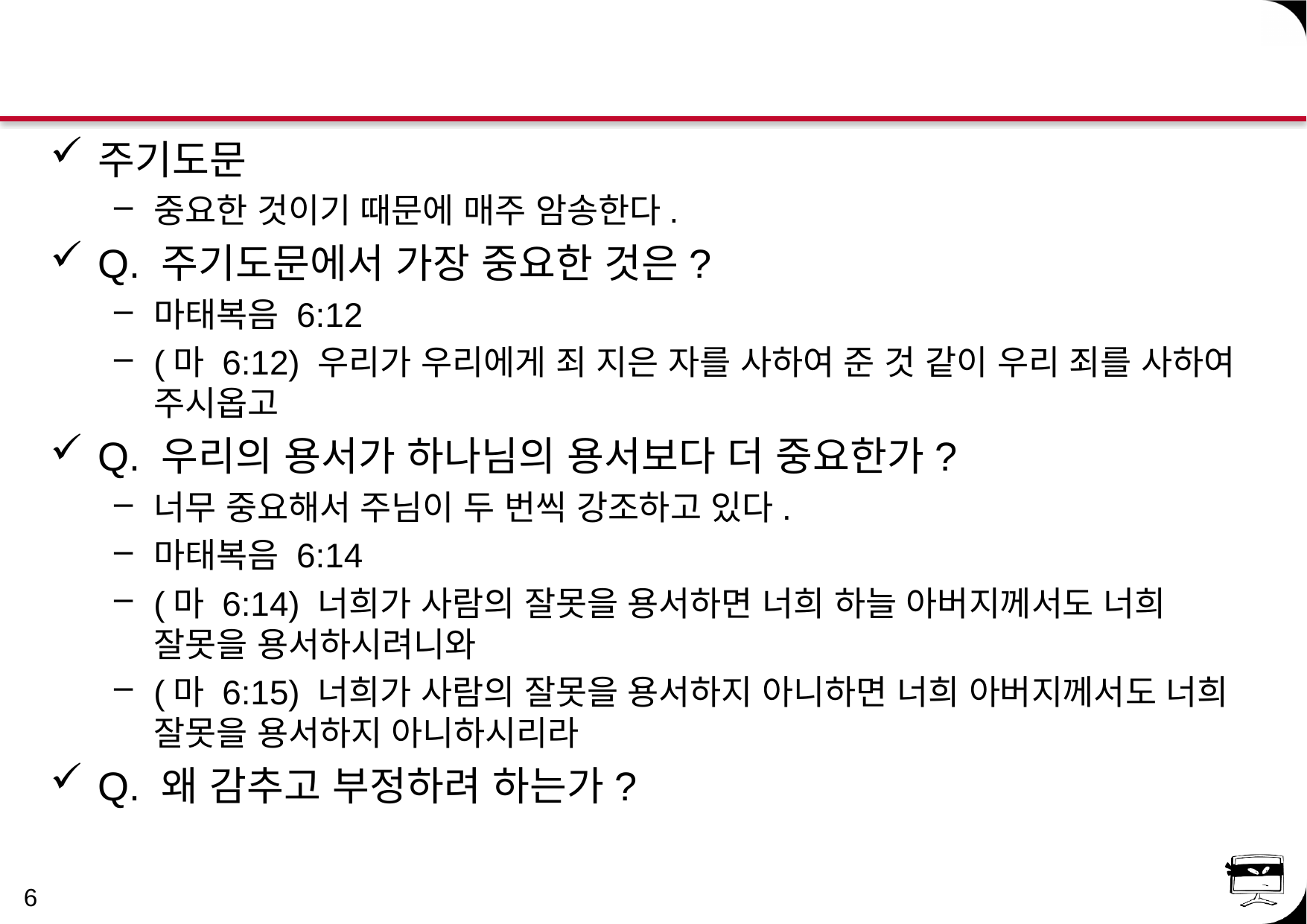

#
주기도문
중요한 것이기 때문에 매주 암송한다.
Q. 주기도문에서 가장 중요한 것은?
마태복음 6:12
(마 6:12) 우리가 우리에게 죄 지은 자를 사하여 준 것 같이 우리 죄를 사하여 주시옵고
Q. 우리의 용서가 하나님의 용서보다 더 중요한가?
너무 중요해서 주님이 두 번씩 강조하고 있다.
마태복음 6:14
(마 6:14) 너희가 사람의 잘못을 용서하면 너희 하늘 아버지께서도 너희 잘못을 용서하시려니와
(마 6:15) 너희가 사람의 잘못을 용서하지 아니하면 너희 아버지께서도 너희 잘못을 용서하지 아니하시리라
Q. 왜 감추고 부정하려 하는가?

6